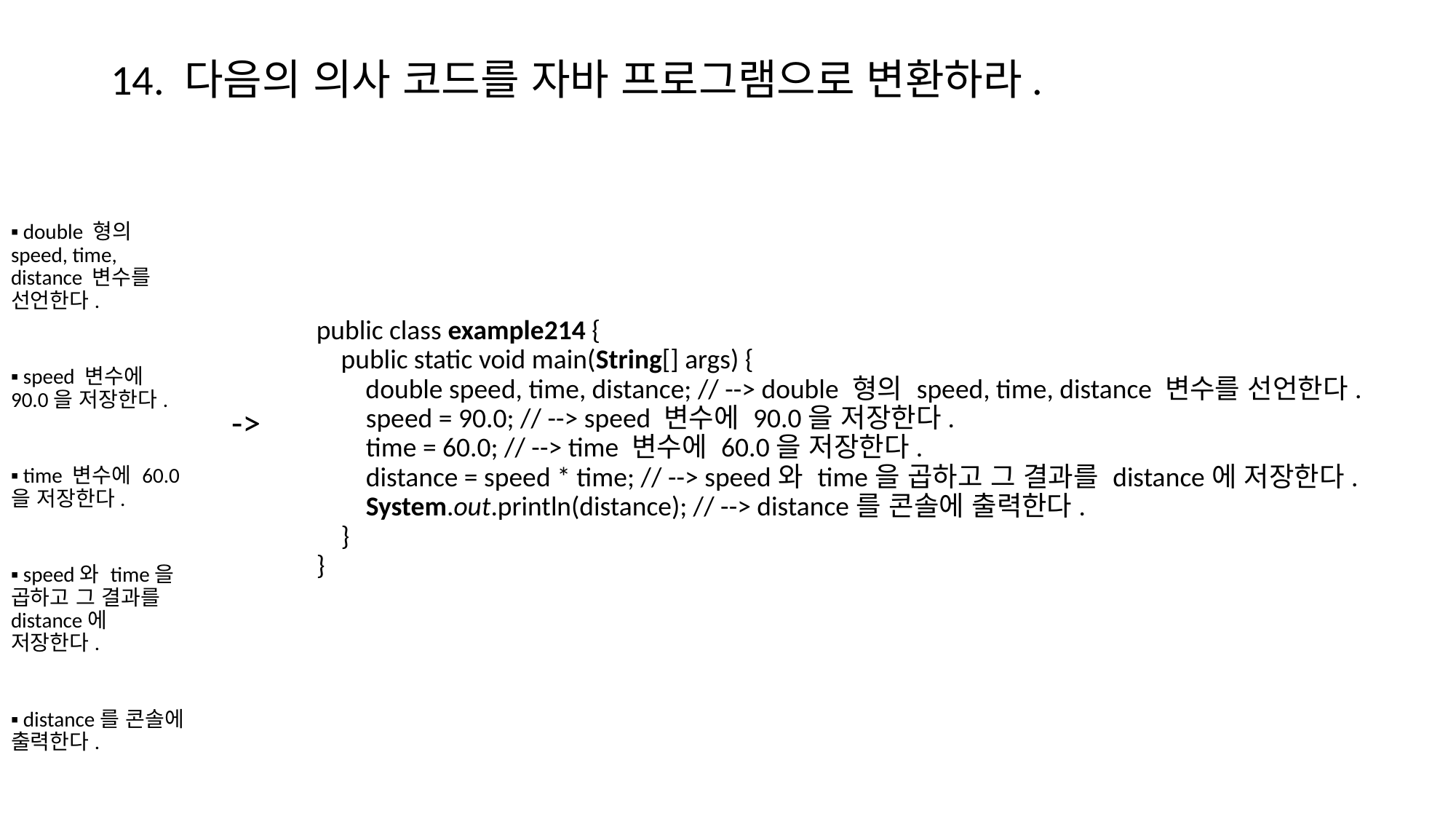

# 14. 다음의 의사 코드를 자바 프로그램으로 변환하라.
▪ double 형의 speed, time, distance 변수를 선언한다.

▪ speed 변수에 90.0을 저장한다.

▪ time 변수에 60.0을 저장한다.

▪ speed와 time을 곱하고 그 결과를 distance에 저장한다.

▪ distance를 콘솔에 출력한다.
public class example214 {
    public static void main(String[] args) {
        double speed, time, distance; // --> double 형의 speed, time, distance 변수를 선언한다.
        speed = 90.0; // --> speed 변수에 90.0을 저장한다.
        time = 60.0; // --> time 변수에 60.0을 저장한다.
        distance = speed * time; // --> speed와 time을 곱하고 그 결과를 distance에 저장한다.
        System.out.println(distance); // --> distance를 콘솔에 출력한다.
    }
}
->